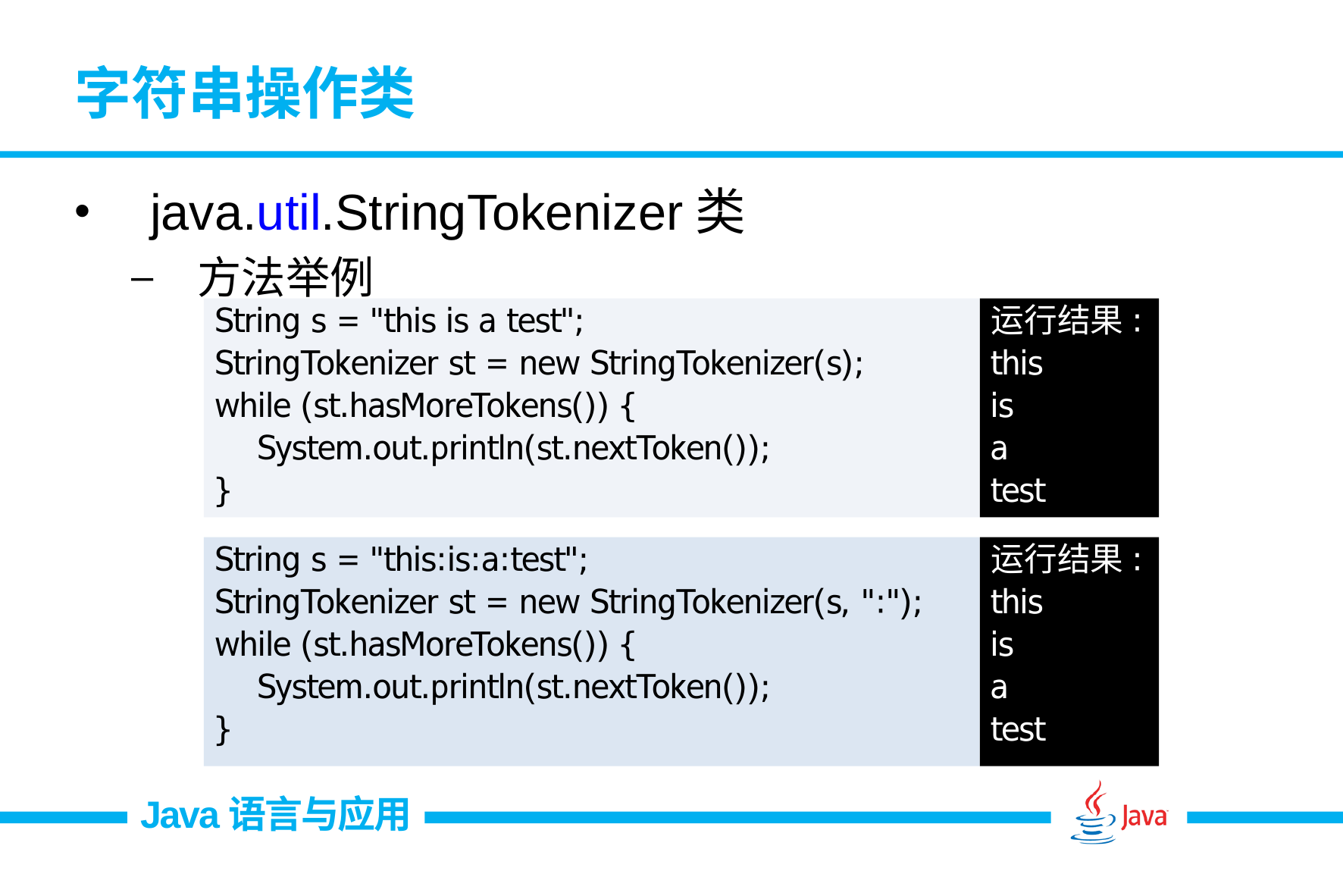

# 字符串操作类
java.util.StringTokenizer类
方法举例
String s = "this is a test";
StringTokenizer st = new StringTokenizer(s);
while (st.hasMoreTokens()) {
	System.out.println(st.nextToken());
}
运行结果:
this
is
a
test
String s = "this:is:a:test";
StringTokenizer st = new StringTokenizer(s, ":");
while (st.hasMoreTokens()) {
	System.out.println(st.nextToken());
}
运行结果:
this
is
a
test